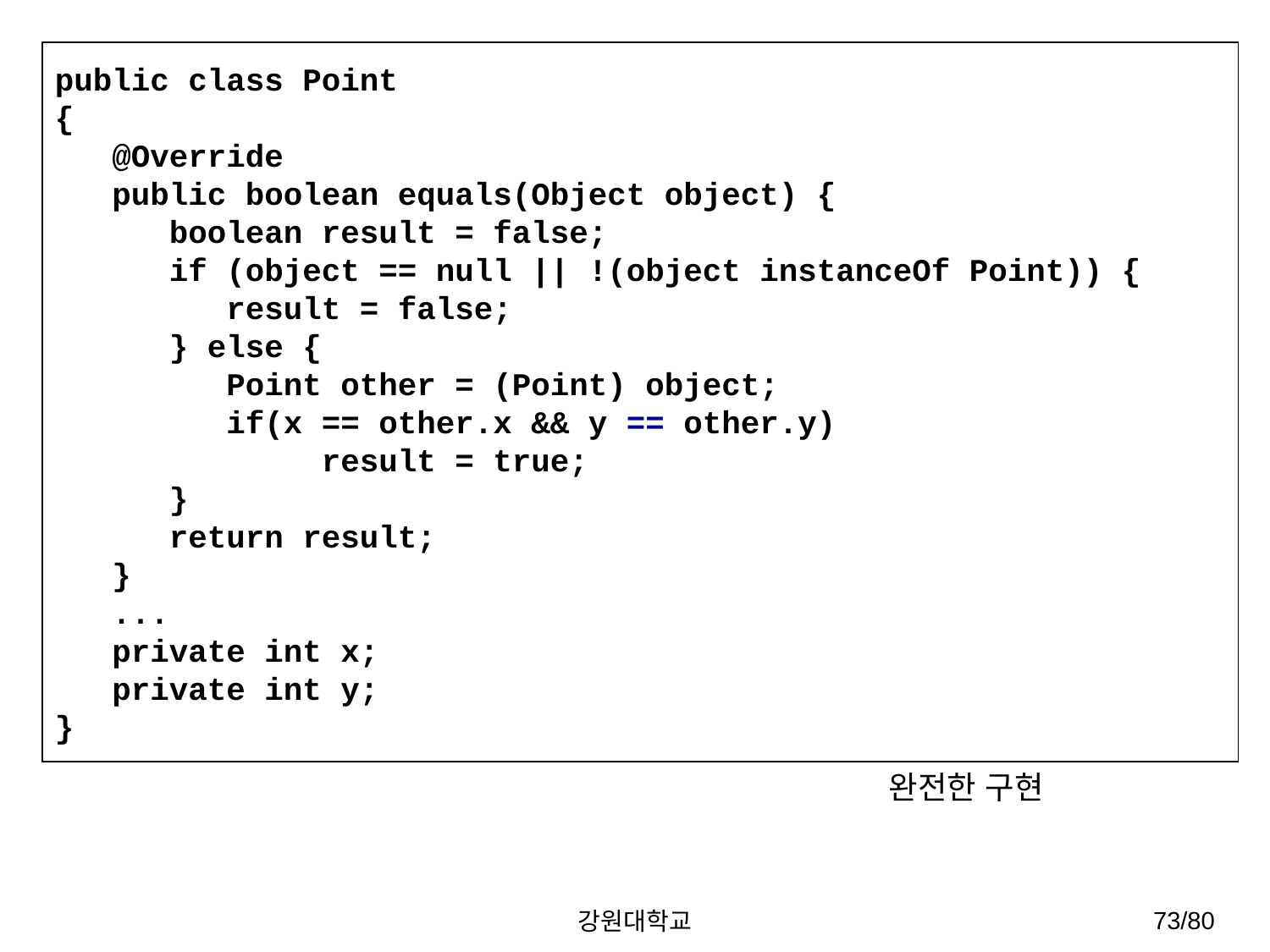

public class Point
{
   @Override
   public boolean equals(Object object) {
      boolean result = false;
      if (object == null || !(object instanceOf Point)) {
         result = false;
      } else {
         Point other = (Point) object;
         if(x == other.x && y == other.y)
              result = true;
      }
      return result;
   }
   ...
   private int x;
   private int y;
}
완전한 구현
강원대학교